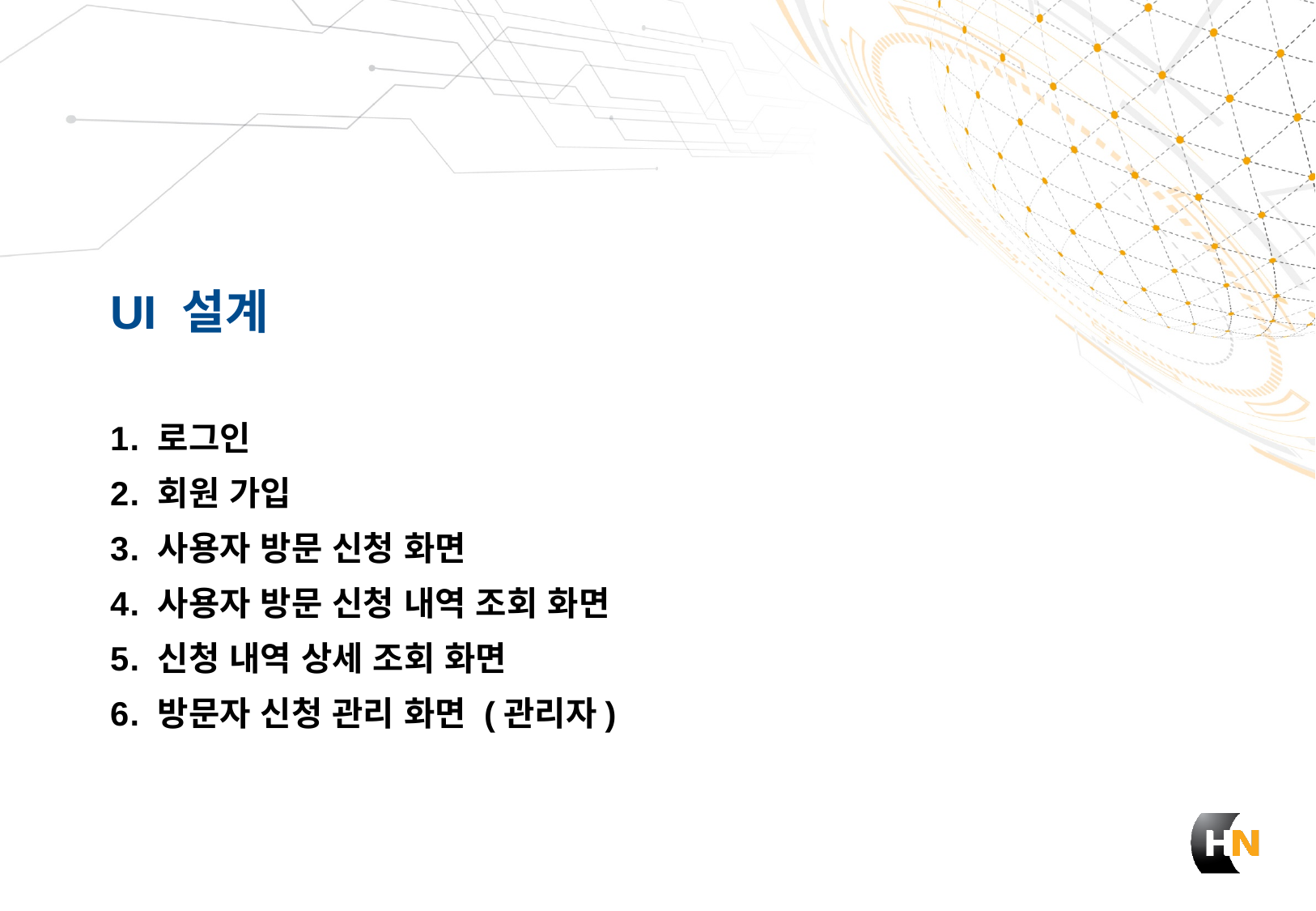

# UI 설계

로그인
회원 가입
사용자 방문 신청 화면
사용자 방문 신청 내역 조회 화면
신청 내역 상세 조회 화면
방문자 신청 관리 화면 (관리자)